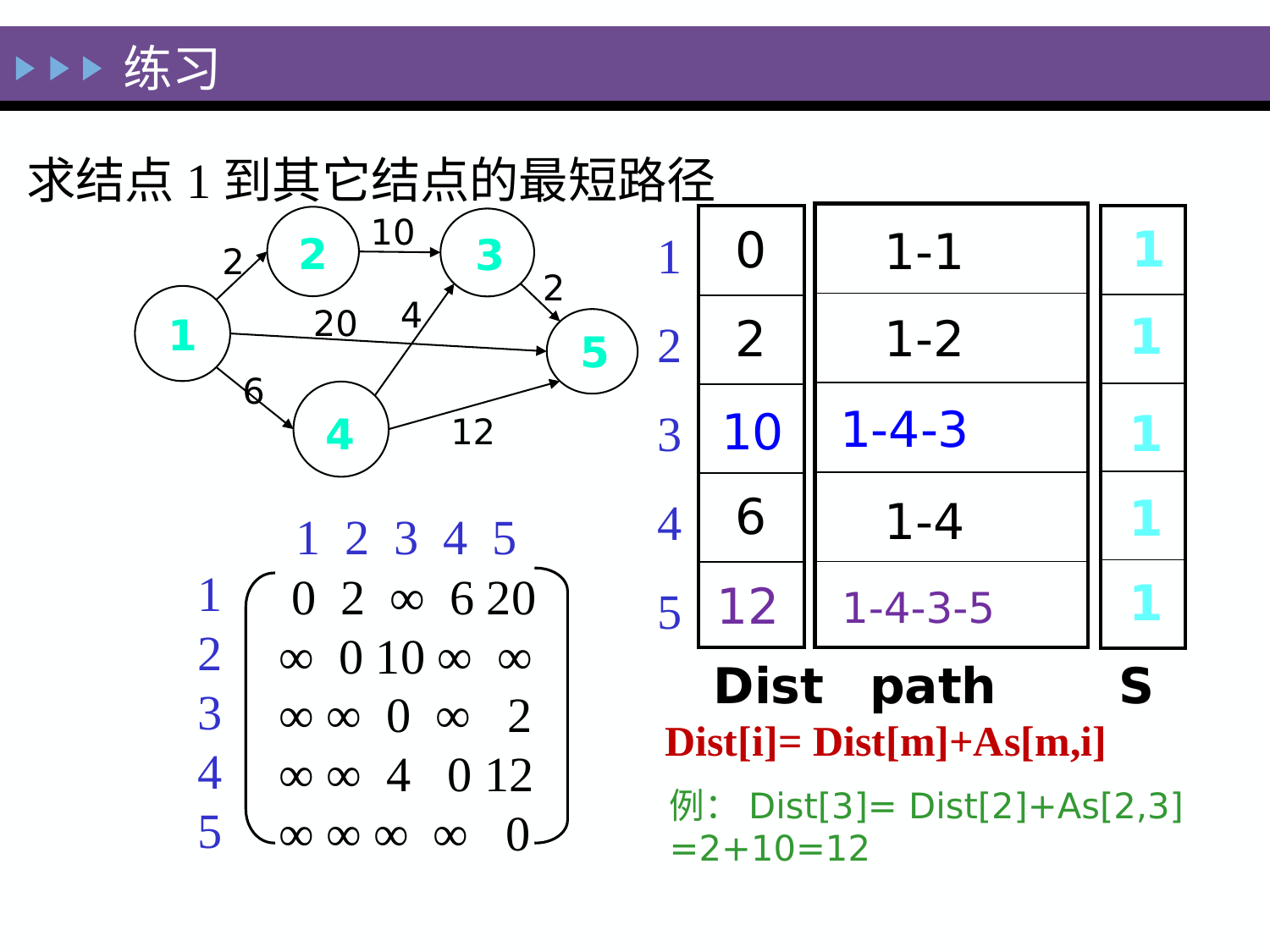

练习
求结点1到其它结点的最短路径
10
|  |
| --- |
|  |
|  |
|  |
|  |
| 0 |
| --- |
| 2 |
| ∞ |
| 6 |
| 20 |
| 1 |
| --- |
| 0 |
| 0 |
| 0 |
| 0 |
2
3
1-1
1

2

3

4

5
Dist
2
3
2
2
1
4
20
1
1-2
5
5
6
4
1-2-3
1-4-3
12
∞
10
1
4
12
1
1-4
1  2  3  4  5
1
2
3
4
5
 0  2  ∞  6 20
∞  0 10 ∞  ∞
∞ ∞  0  ∞   2
∞ ∞  4   0 12
∞ ∞ ∞  ∞   0
1

12
18
1-4-5

1-5
1-4-3-5
S
path
Dist[i]= Dist[m]+As[m,i]
例：Dist[3]= Dist[2]+As[2,3]
=2+10=12